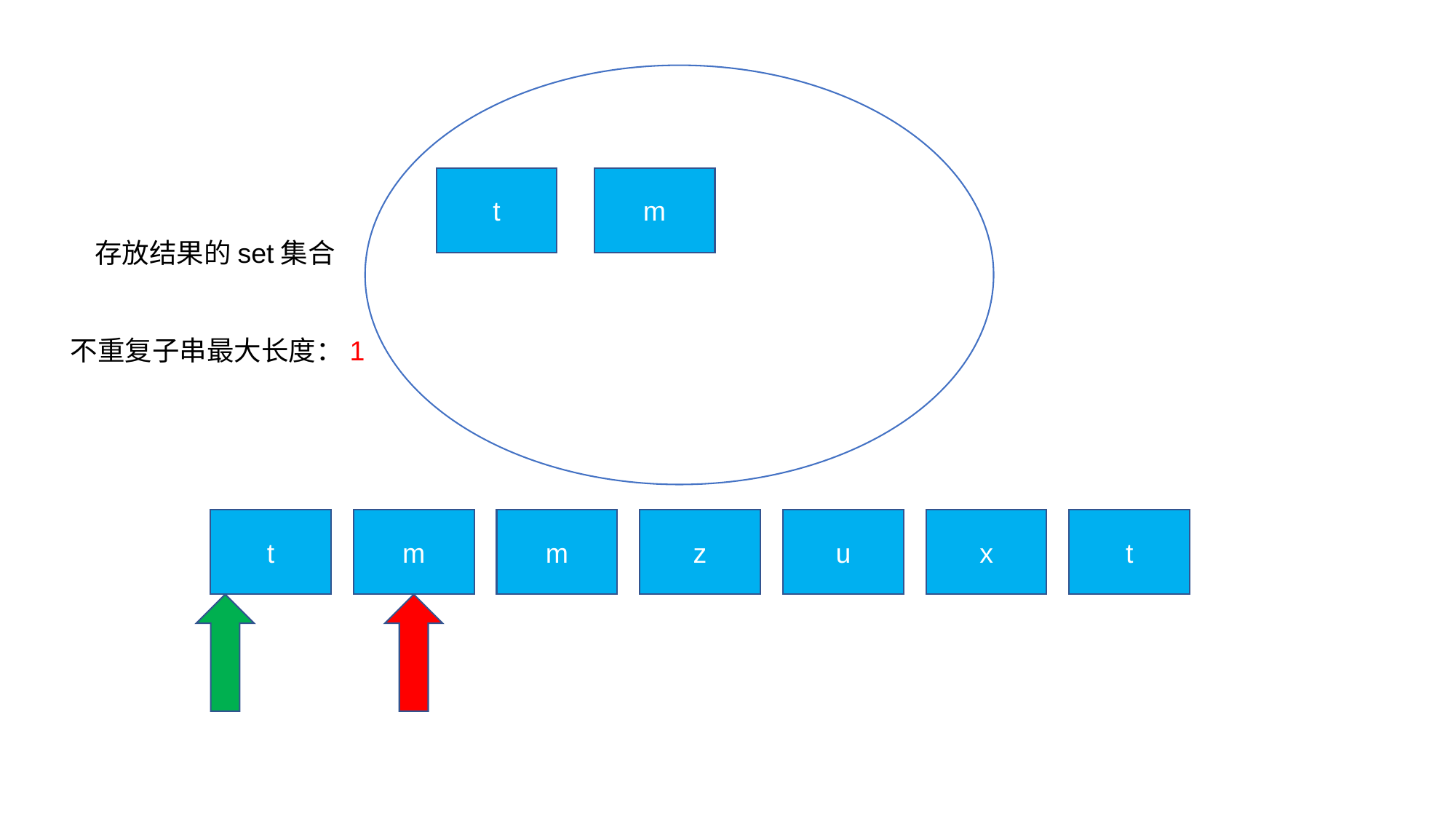

t
m
存放结果的set集合
不重复子串最大长度：1
m
z
u
x
t
t
m